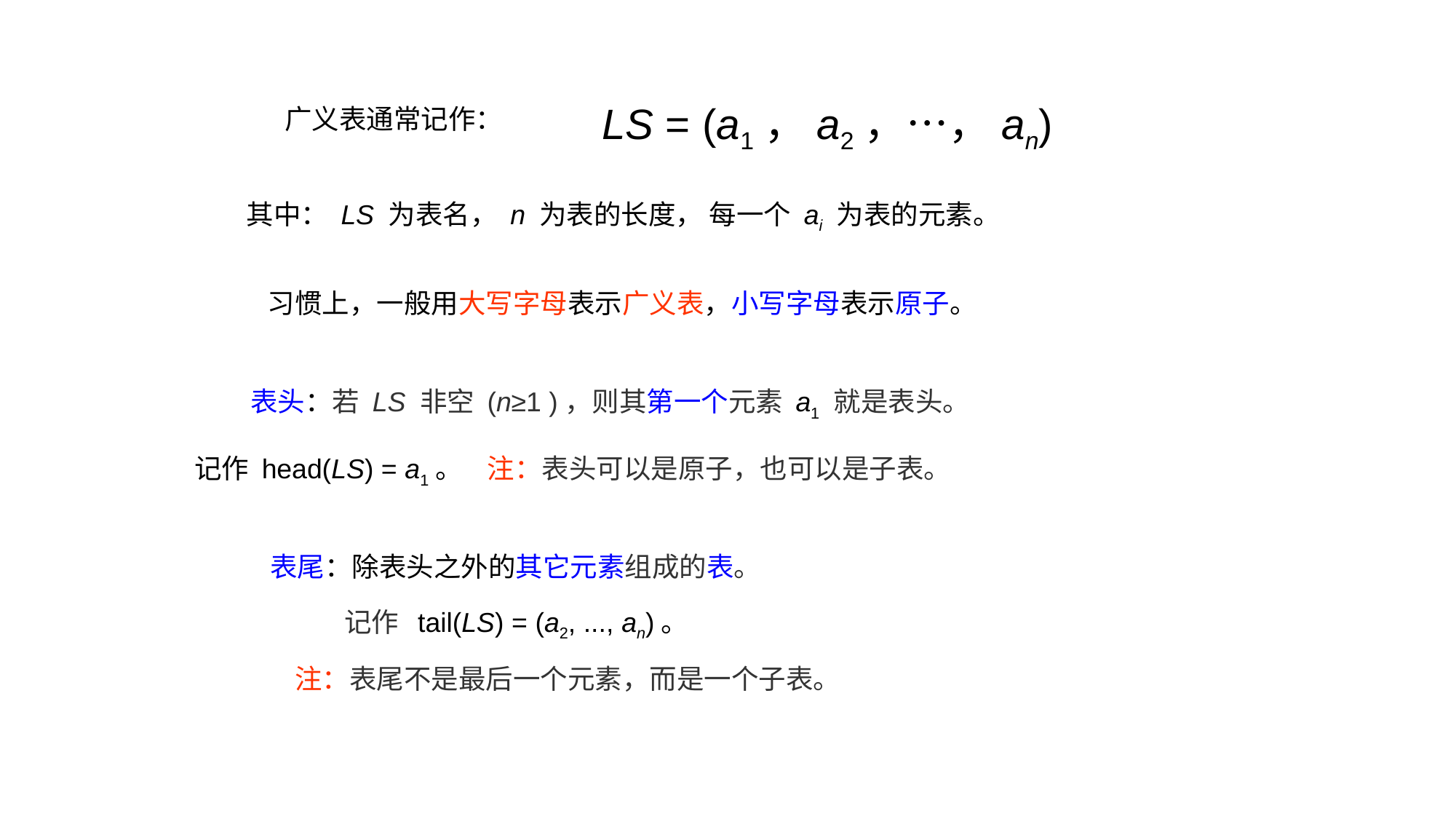

LS = (a1，a2，…，an)
广义表通常记作：
        其中： LS 为表名， n 为表的长度， 每一个 ai 为表的元素。
        习惯上，一般用大写字母表示广义表，小写字母表示原子。
        表头：若 LS 非空 (n≥1 )，则其第一个元素 a1 就是表头。
记作 head(LS) = a1。    注：表头可以是原子，也可以是子表。
        表尾：除表头之外的其它元素组成的表。
                    记作  tail(LS) = (a2, ..., an)。
            注：表尾不是最后一个元素，而是一个子表。